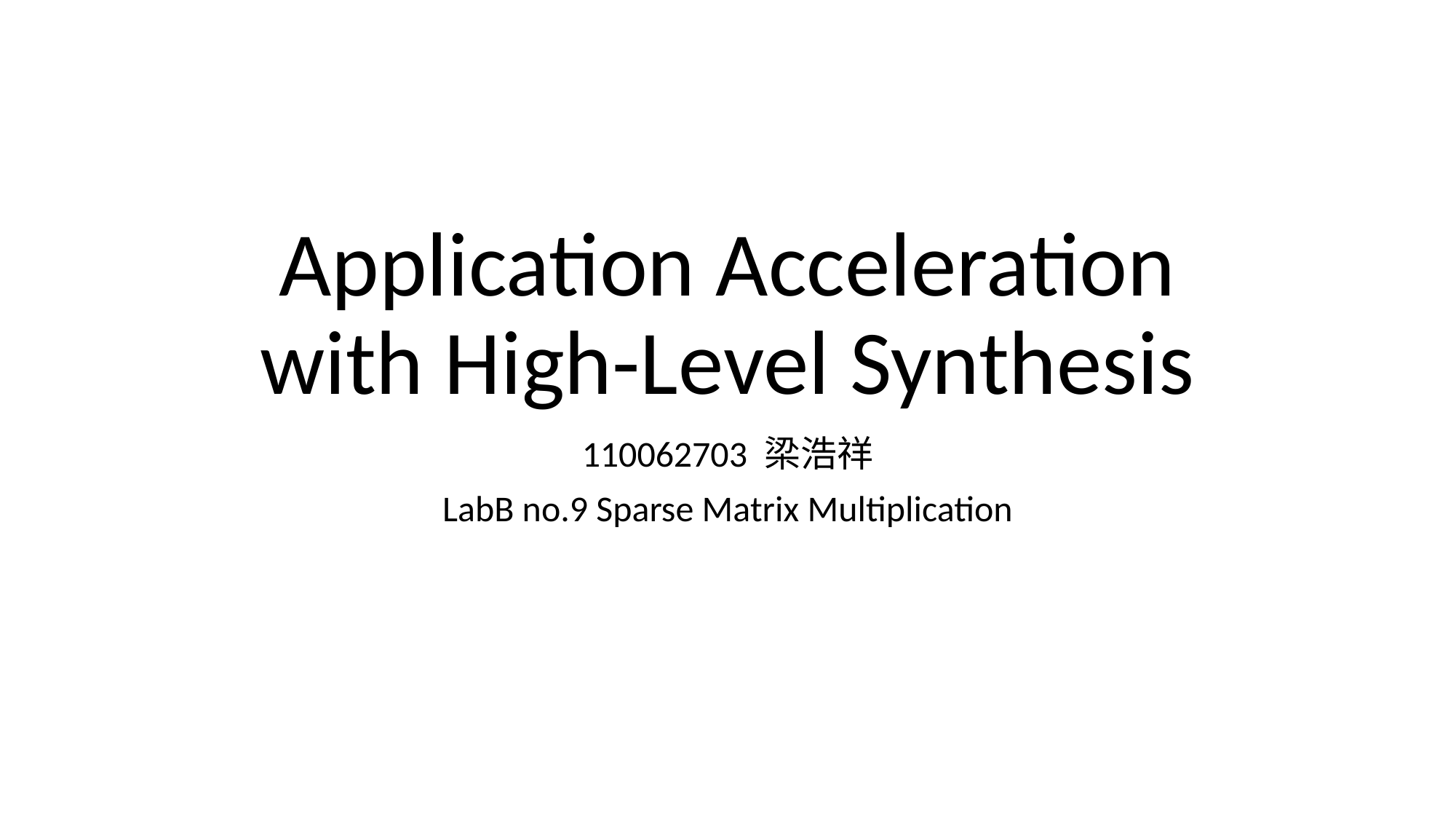

# Application Acceleration with High-Level Synthesis
110062703 梁浩祥
LabB no.9 Sparse Matrix Multiplication